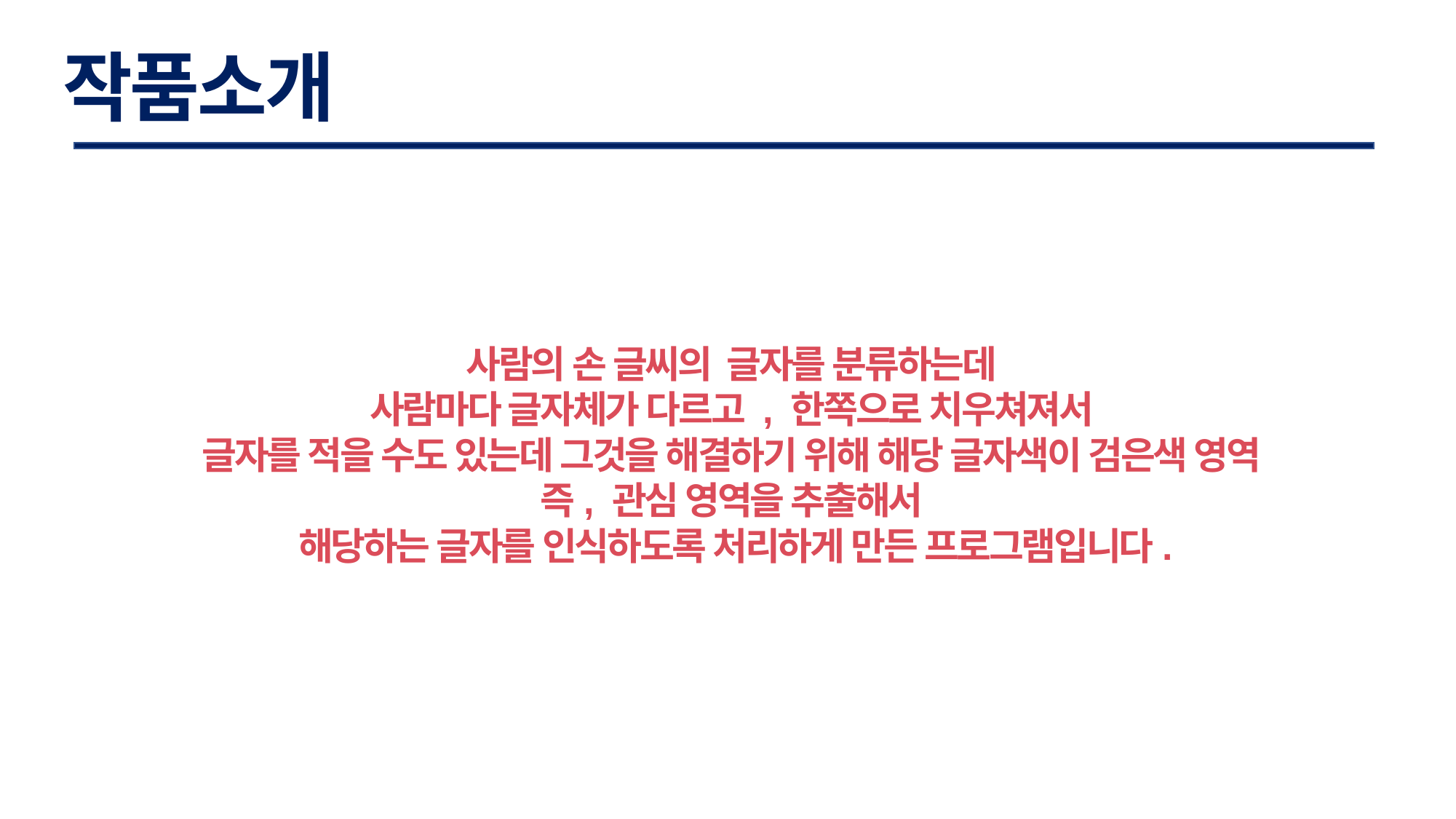

작품소개

사람의 손 글씨의  글자를 분류하는데
사람마다 글자체가 다르고 , 한쪽으로 치우쳐져서
글자를 적을 수도 있는데 그것을 해결하기 위해 해당 글자색이 검은색 영역
즉, 관심 영역을 추출해서
해당하는 글자를 인식하도록 처리하게 만든 프로그램입니다.